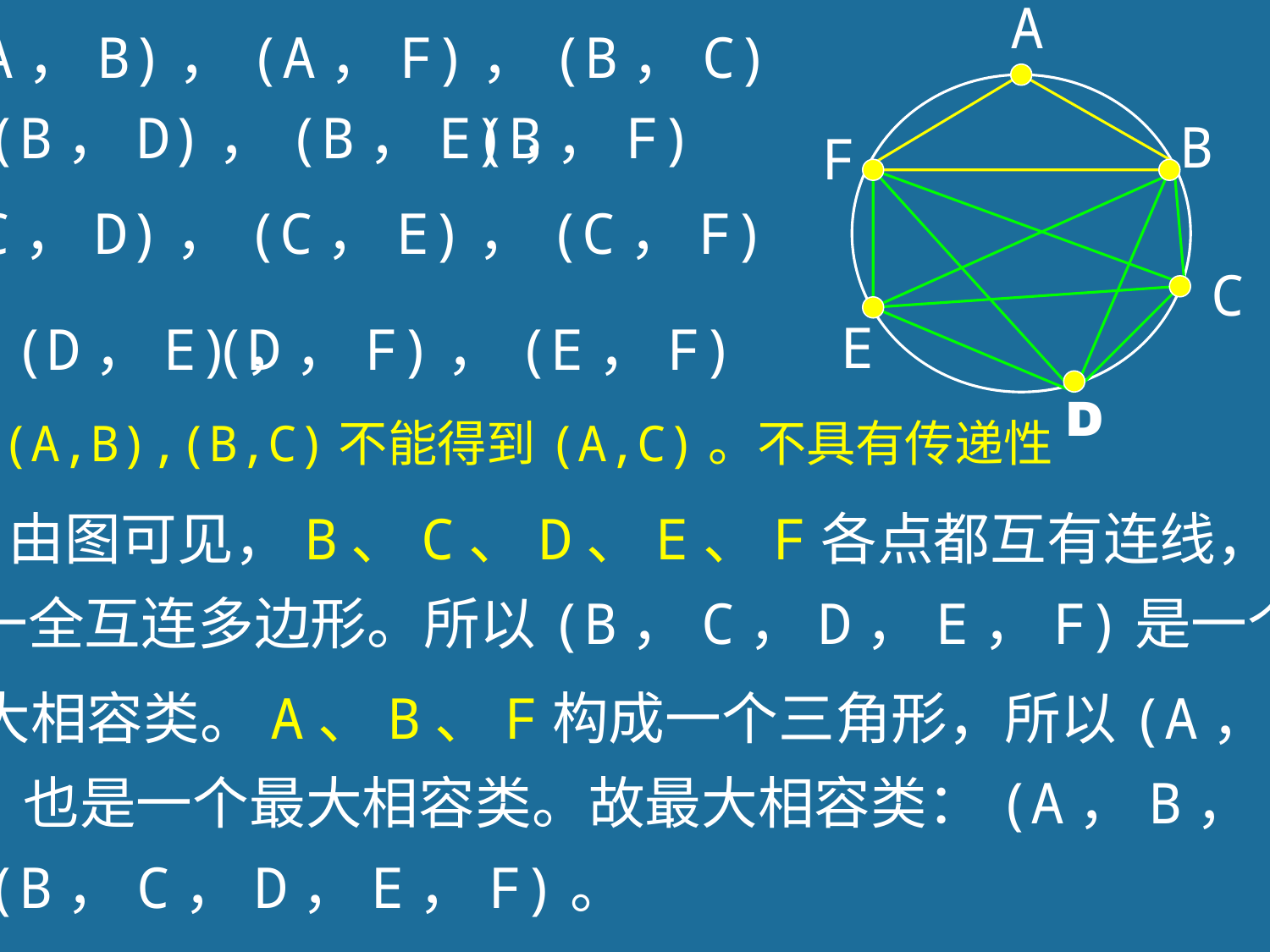

A
(A，B)，(A，F)，(B，C)

(B，D)，(B，E)，
(B，F)
B
F

(C，D)，(C，E)，(C，F)
C

E

(D，E)，
(D，F)，(E，F)

D
(A,B),(B,C)不能得到(A,C)。不具有传递性
由图可见，B、C、D、E、F各点都互有连线，构
成一全互连多边形。所以(B，C，D，E，F)是一个
最大相容类。A、B、F构成一个三角形，所以(A，B，
F)也是一个最大相容类。故最大相容类：(A，B，F)
，(B，C，D，E，F)。
92